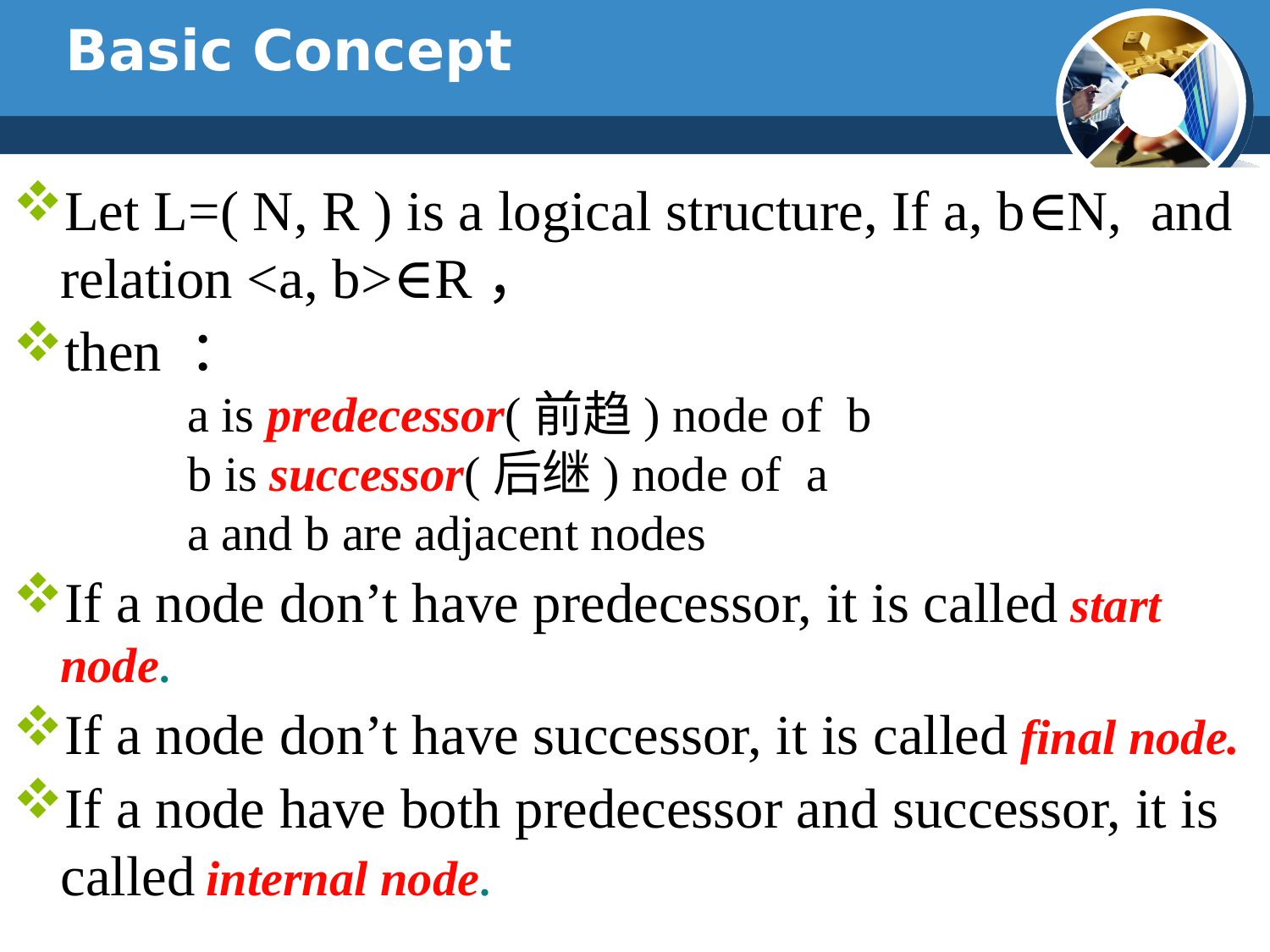

# Basic Concept
Let L=( N, R ) is a logical structure, If a, b∈N,  and  relation <a, b>∈R，
then ：
	a is predecessor(前趋) node of  b
	b is successor(后继) node of  a
	a and b are adjacent nodes
If a node don’t have predecessor, it is called start node.
If a node don’t have successor, it is called final node.
If a node have both predecessor and successor, it is called internal node.